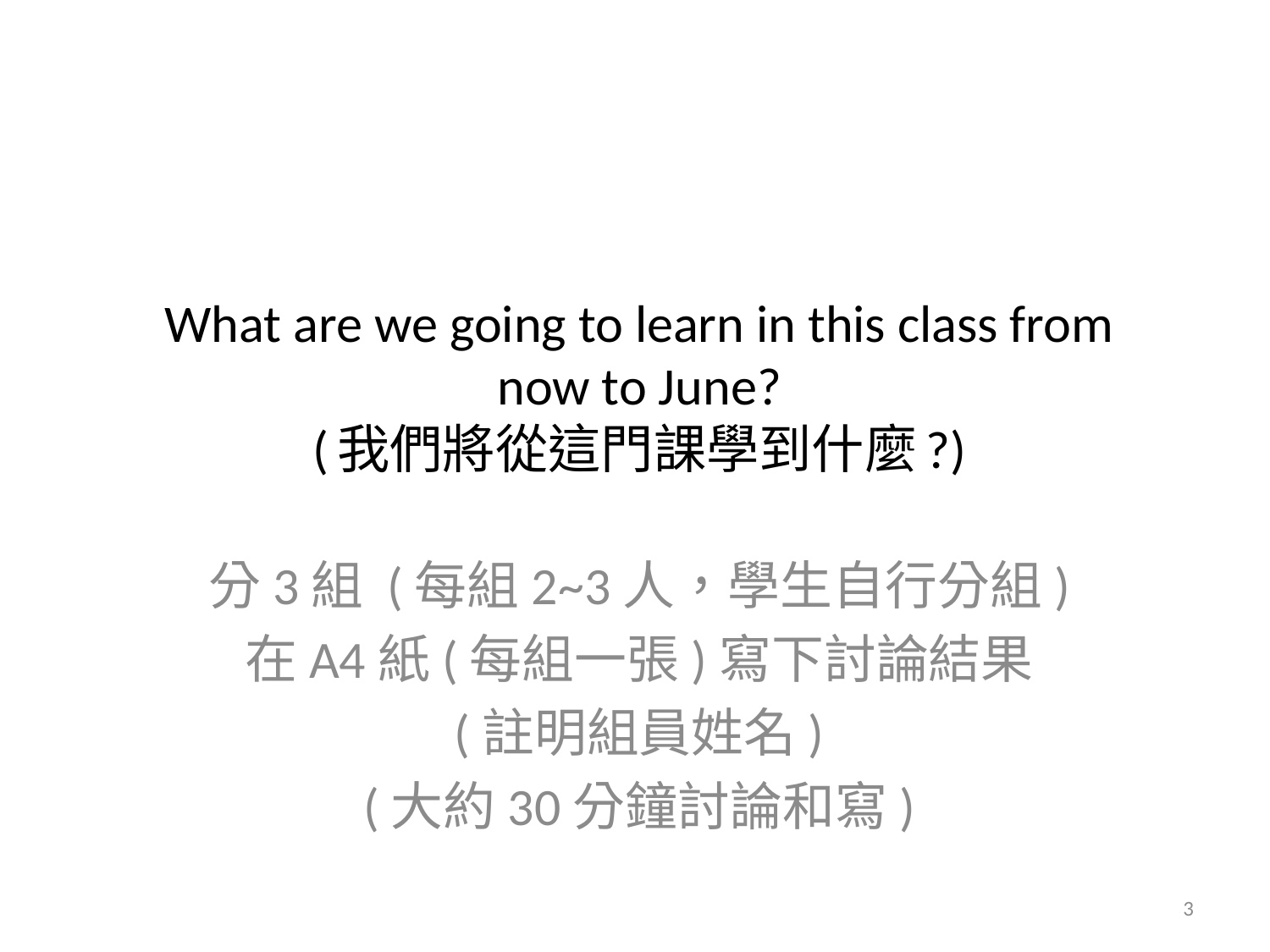

# What are we going to learn in this class from now to June? (我們將從這門課學到什麼?)
分3組 (每組2~3人，學生自行分組)
在A4紙(每組一張)寫下討論結果
(註明組員姓名)
(大約30分鐘討論和寫)
3